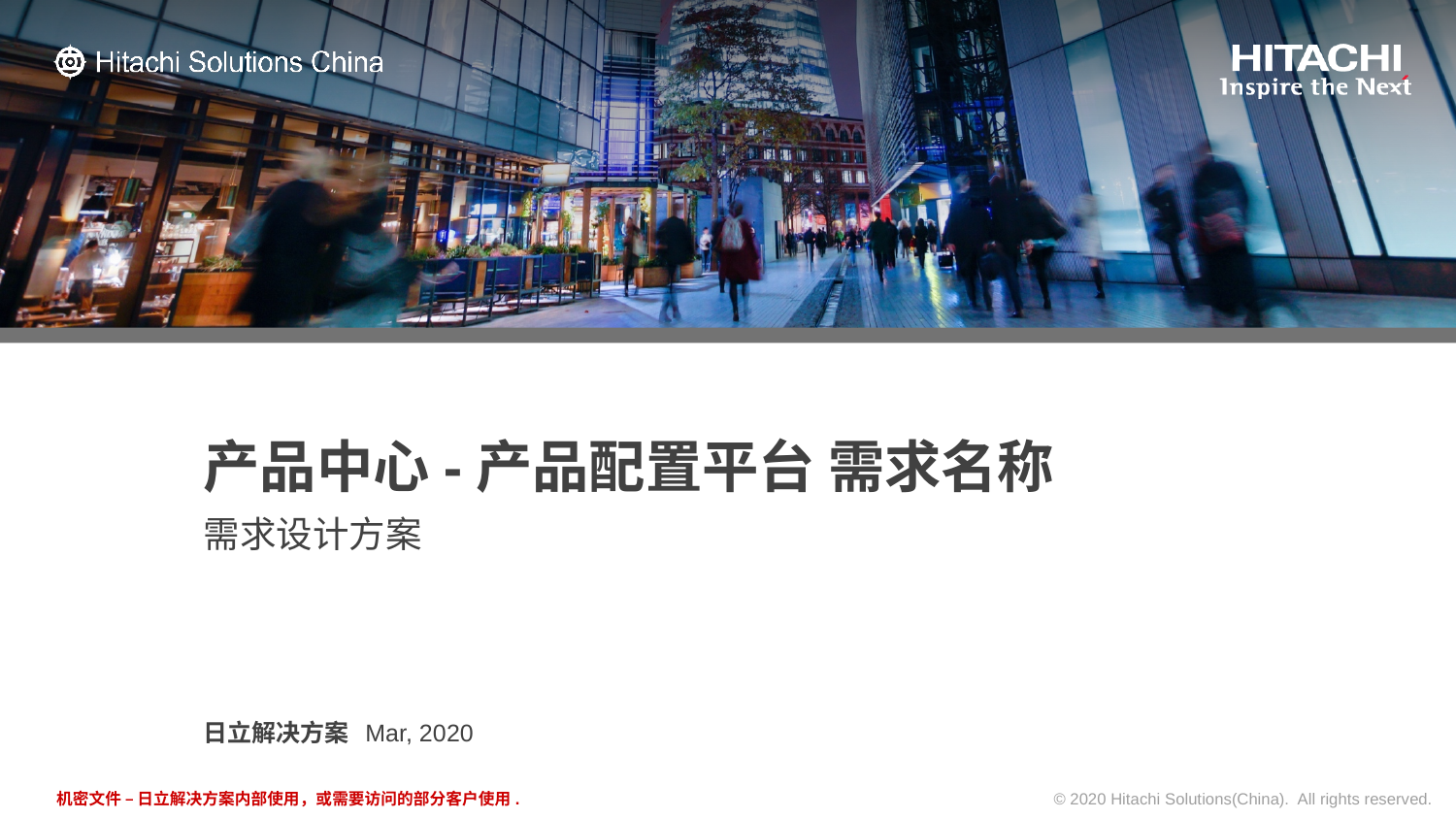

# 产品中心-产品配置平台 需求名称
需求设计方案
日立解决方案
Mar, 2020